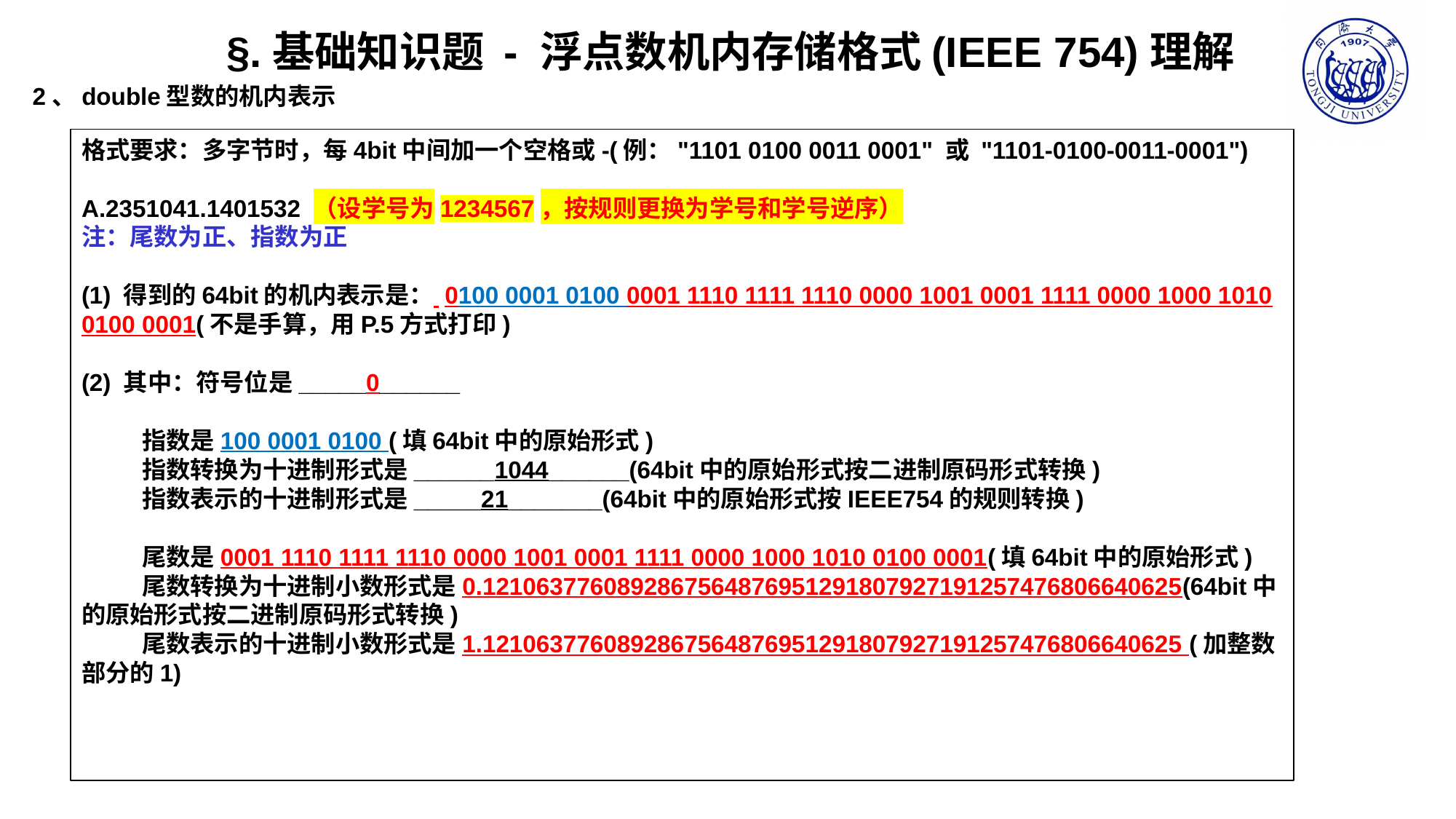

§.基础知识题 - 浮点数机内存储格式(IEEE 754)理解
2、double型数的机内表示
格式要求：多字节时，每4bit中间加一个空格或-(例："1101 0100 0011 0001" 或 "1101-0100-0011-0001")

A.2351041.1401532 （设学号为1234567，按规则更换为学号和学号逆序）
注：尾数为正、指数为正

(1) 得到的64bit的机内表示是： 0100 0001 0100 0001 1110 1111 1110 0000 1001 0001 1111 0000 1000 1010 0100 0001(不是手算，用P.5方式打印)

(2) 其中：符号位是_____0______

          指数是100 0001 0100 (填64bit中的原始形式)
          指数转换为十进制形式是______1044______(64bit中的原始形式按二进制原码形式转换)
          指数表示的十进制形式是_____21_______(64bit中的原始形式按IEEE754的规则转换)

          尾数是0001 1110 1111 1110 0000 1001 0001 1111 0000 1000 1010 0100 0001(填64bit中的原始形式)
          尾数转换为十进制小数形式是0.1210637760892867564876951291807927191257476806640625(64bit中的原始形式按二进制原码形式转换)
          尾数表示的十进制小数形式是1.1210637760892867564876951291807927191257476806640625 (加整数部分的1)